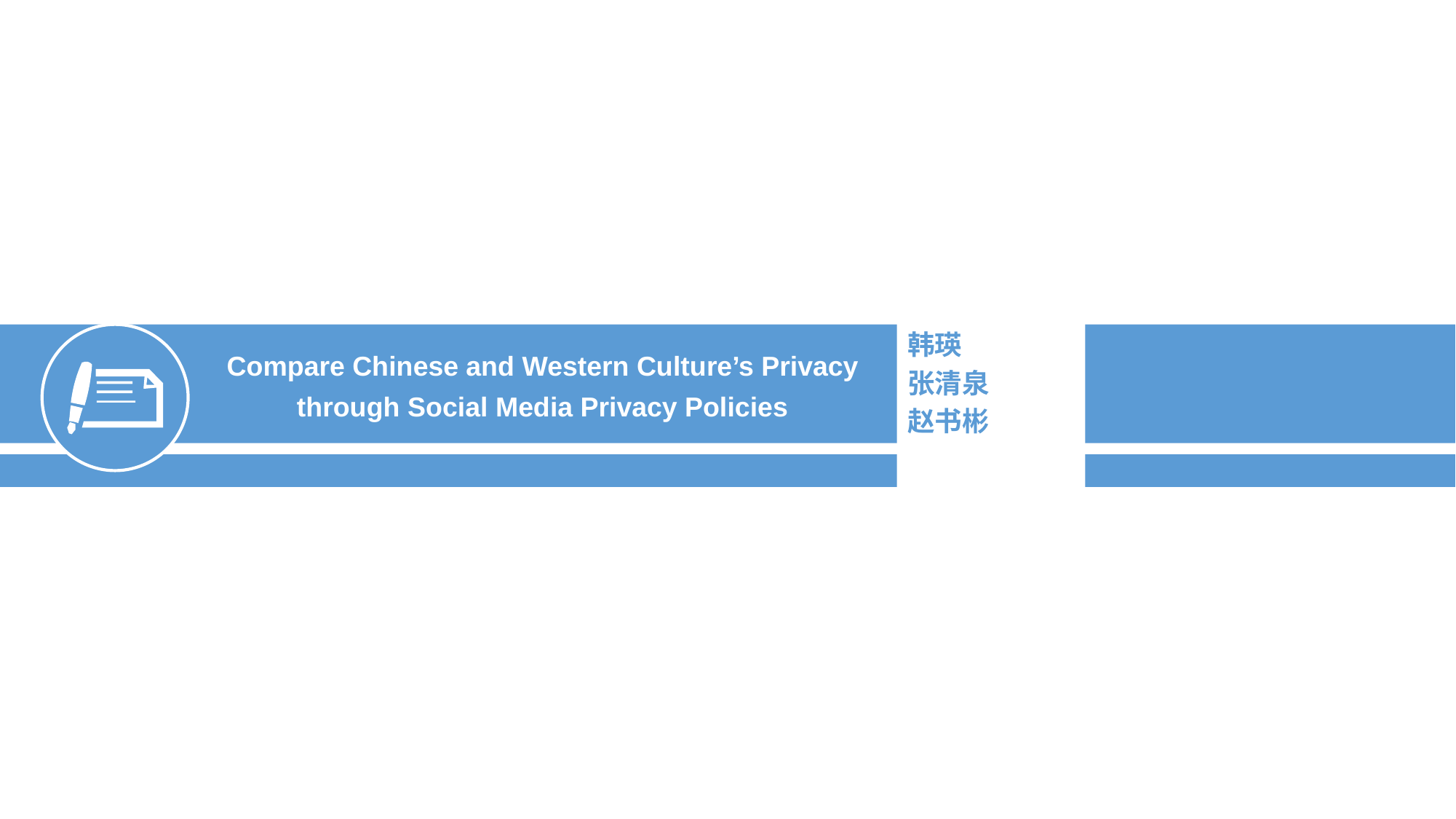

韩瑛

Compare Chinese and Western Culture’s Privacy through Social Media Privacy Policies

张清泉
赵书彬